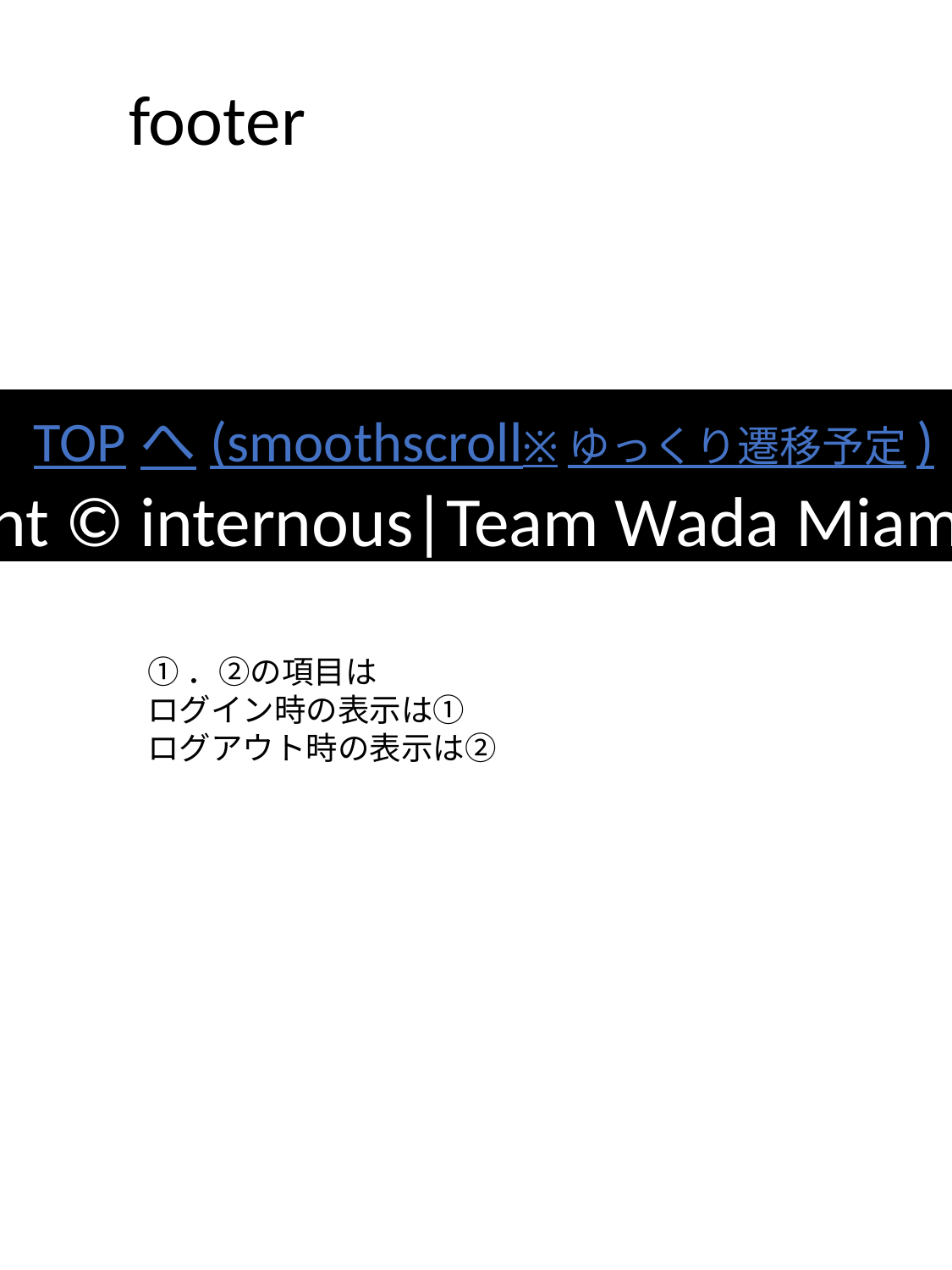

footer
 TOPへ(smoothscroll※ゆっくり遷移予定)
copyright © internous|Team Wada MiamiBurger
①．②の項目は
ログイン時の表示は①
ログアウト時の表示は②